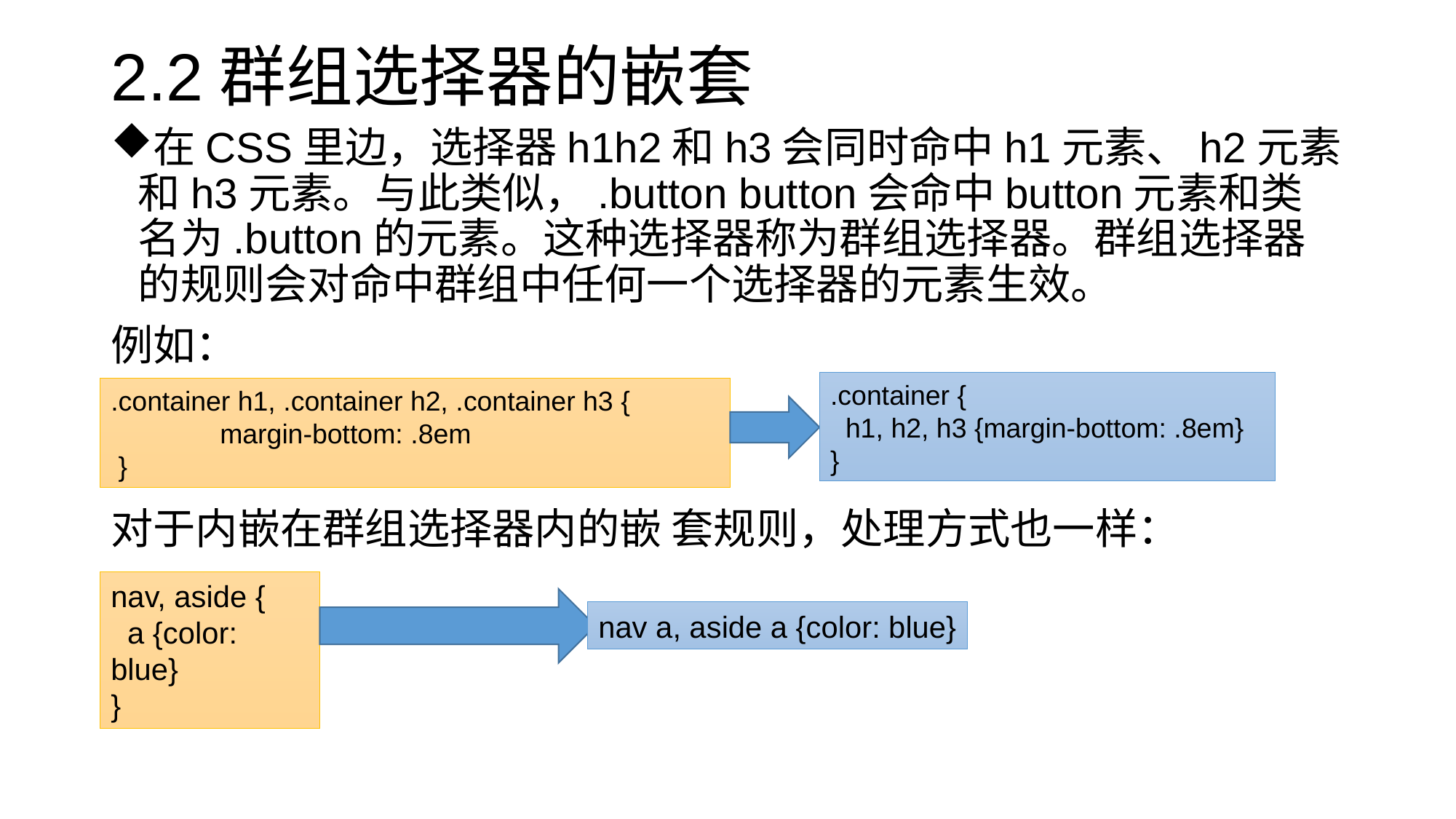

# 2.2群组选择器的嵌套
在CSS里边，选择器h1h2和h3会同时命中h1元素、h2元素和h3元素。与此类似，.button button会命中button元素和类名为.button的元素。这种选择器称为群组选择器。群组选择器 的规则会对命中群组中任何一个选择器的元素生效。
例如：

对于内嵌在群组选择器内的嵌 套规则，处理方式也一样：
.container {
  h1, h2, h3 {margin-bottom: .8em}
}
.container h1, .container h2, .container h3 {
	margin-bottom: .8em
 }

nav, aside {
  a {color: blue}
}

nav a, aside a {color: blue}